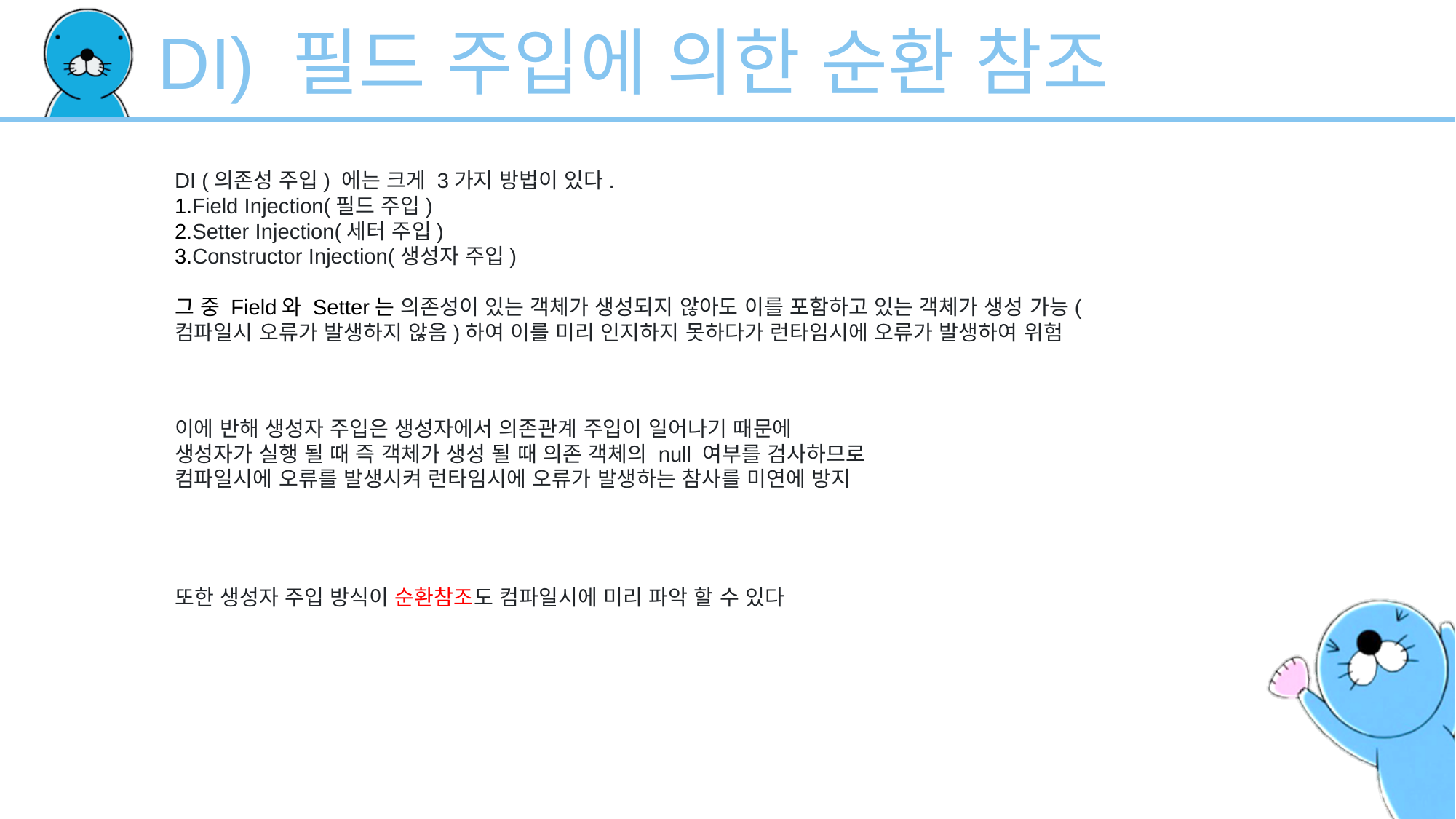

DI) 필드 주입에 의한 순환 참조
DI (의존성 주입) 에는 크게 3가지 방법이 있다.
Field Injection(필드 주입)
Setter Injection(세터 주입)
Constructor Injection(생성자 주입)

그 중 Field와 Setter는 의존성이 있는 객체가 생성되지 않아도 이를 포함하고 있는 객체가 생성 가능(컴파일시 오류가 발생하지 않음)하여 이를 미리 인지하지 못하다가 런타임시에 오류가 발생하여 위험
이에 반해 생성자 주입은 생성자에서 의존관계 주입이 일어나기 때문에
생성자가 실행 될 때 즉 객체가 생성 될 때 의존 객체의 null 여부를 검사하므로
컴파일시에 오류를 발생시켜 런타임시에 오류가 발생하는 참사를 미연에 방지
또한 생성자 주입 방식이 순환참조도 컴파일시에 미리 파악 할 수 있다